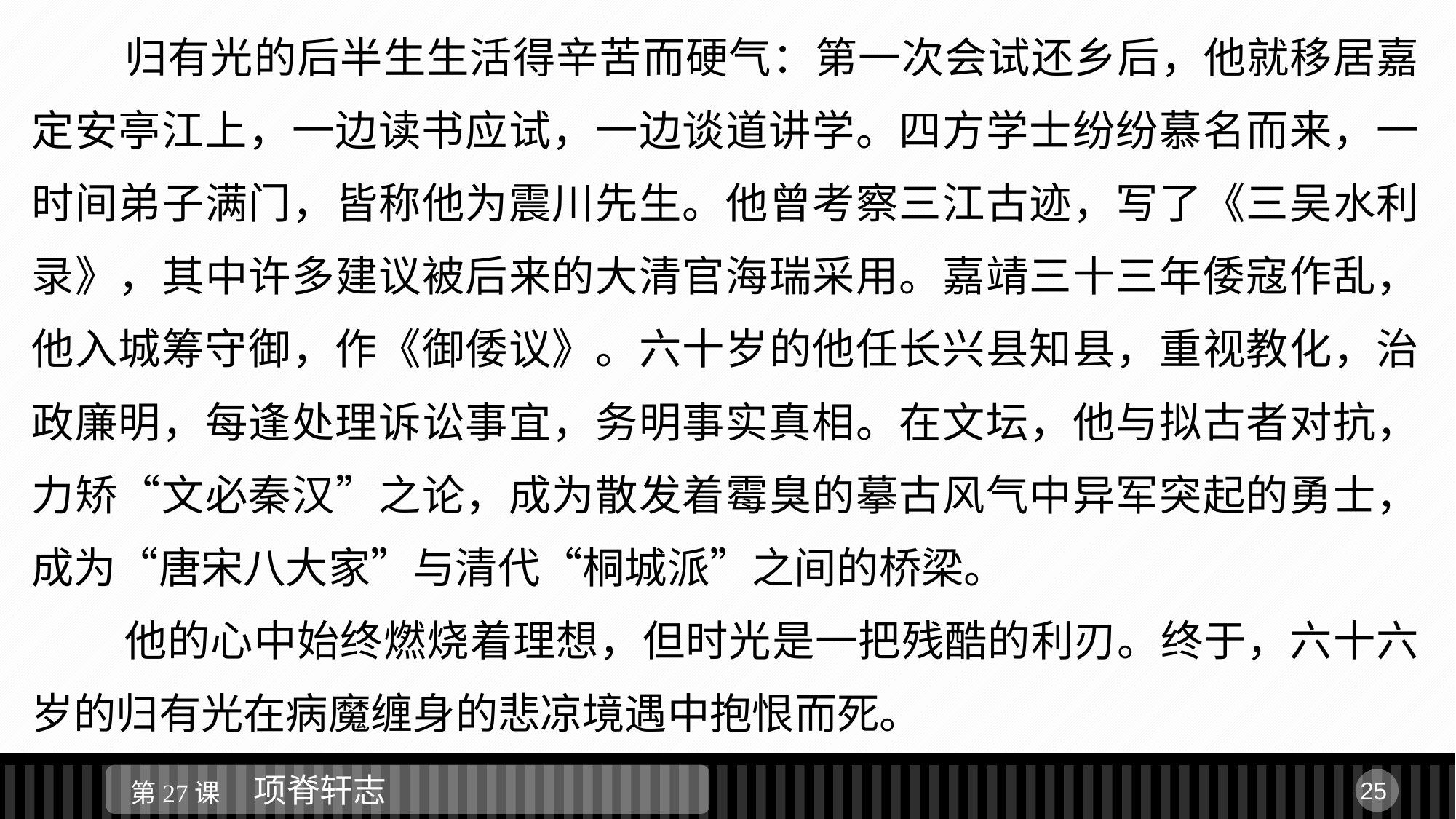

归有光的后半生生活得辛苦而硬气：第一次会试还乡后，他就移居嘉定安亭江上，一边读书应试，一边谈道讲学。四方学士纷纷慕名而来，一时间弟子满门，皆称他为震川先生。他曾考察三江古迹，写了《三吴水利录》，其中许多建议被后来的大清官海瑞采用。嘉靖三十三年倭寇作乱，他入城筹守御，作《御倭议》。六十岁的他任长兴县知县，重视教化，治政廉明，每逢处理诉讼事宜，务明事实真相。在文坛，他与拟古者对抗，力矫“文必秦汉”之论，成为散发着霉臭的摹古风气中异军突起的勇士，成为“唐宋八大家”与清代“桐城派”之间的桥梁。
        他的心中始终燃烧着理想，但时光是一把残酷的利刃。终于，六十六岁的归有光在病魔缠身的悲凉境遇中抱恨而死。